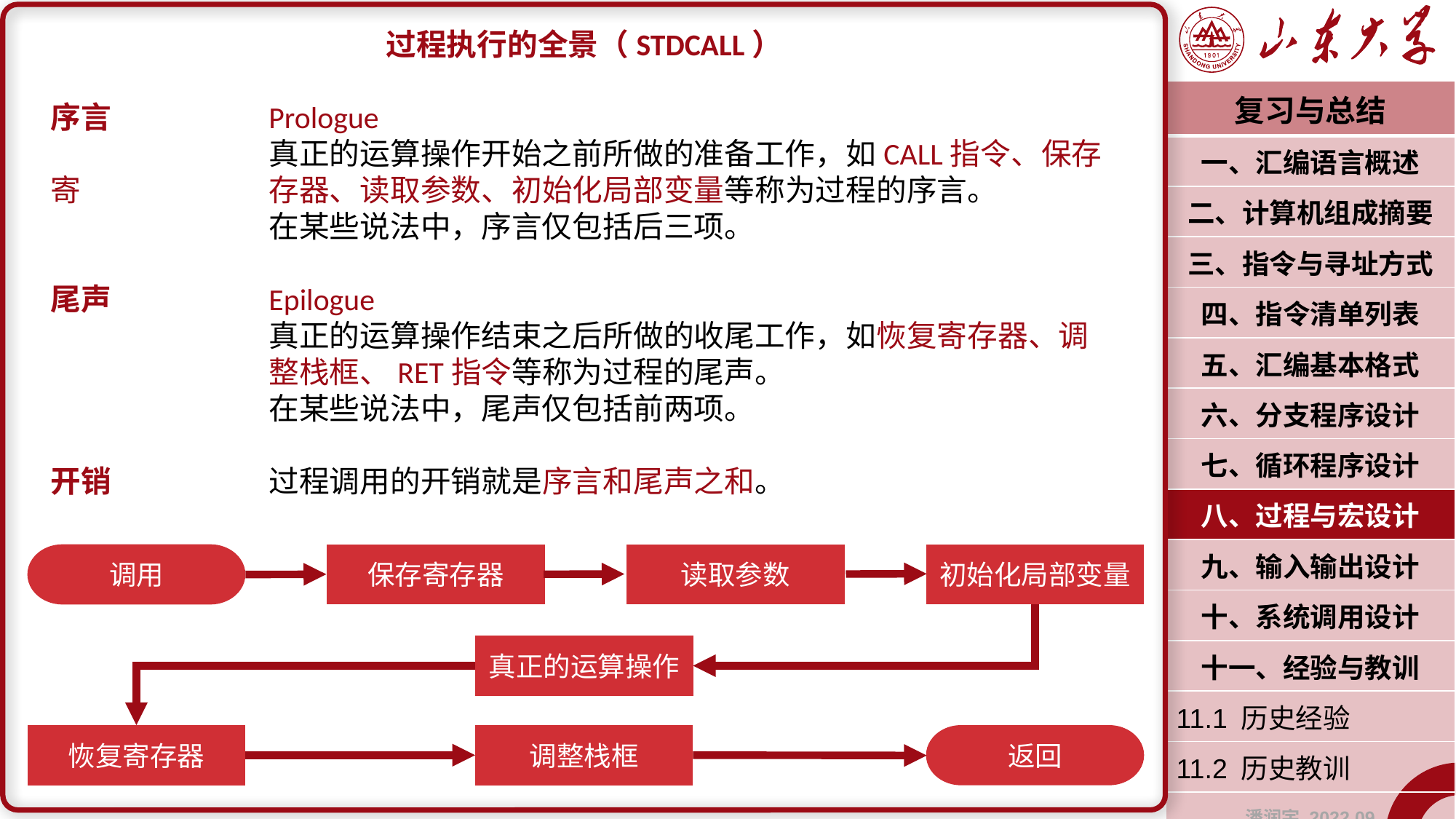

过程执行的全景（STDCALL）

序言		Prologue
		真正的运算操作开始之前所做的准备工作，如CALL指令、保存寄		存器、读取参数、初始化局部变量等称为过程的序言。
		在某些说法中，序言仅包括后三项。

尾声		Epilogue
		真正的运算操作结束之后所做的收尾工作，如恢复寄存器、调		整栈框、RET指令等称为过程的尾声。
		在某些说法中，尾声仅包括前两项。

开销		过程调用的开销就是序言和尾声之和。
| 复习与总结 |
| --- |
| 一、汇编语言概述 |
| 二、计算机组成摘要 |
| 三、指令与寻址方式 |
| 四、指令清单列表 |
| 五、汇编基本格式 |
| 六、分支程序设计 |
| 七、循环程序设计 |
| 八、过程与宏设计 |
| 九、输入输出设计 |
| 十、系统调用设计 |
| 十一、经验与教训 |
| 11.1 历史经验 |
| 11.2 历史教训 |
| 潘润宇 2022.09 |
调用
保存寄存器
读取参数
初始化局部变量
真正的运算操作
恢复寄存器
调整栈框
返回